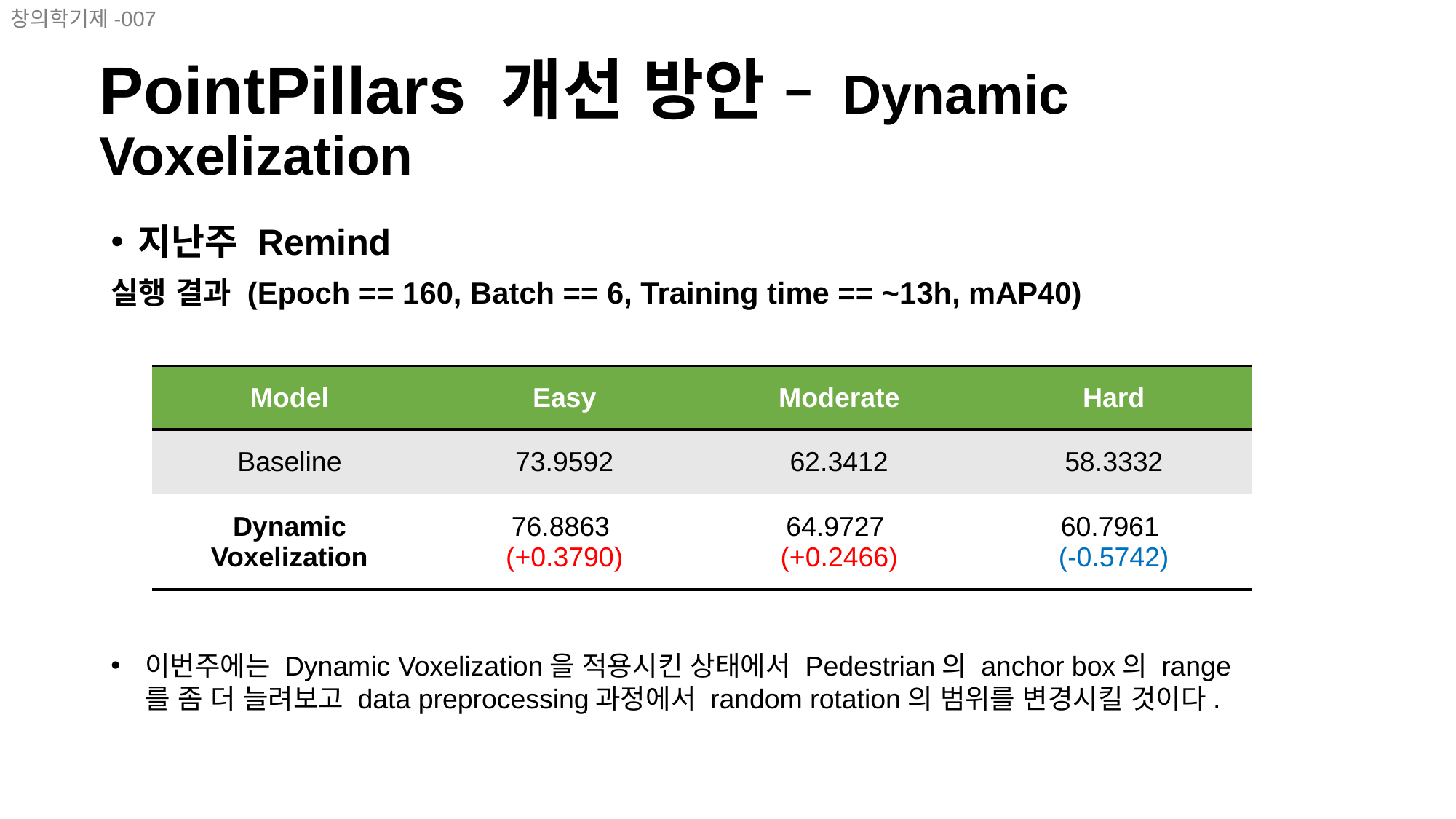

창의학기제-007
# PointPillars 개선 방안 – Dynamic Voxelization
지난주 Remind
실행 결과 (Epoch == 160, Batch == 6, Training time == ~13h, mAP40)

| Model | Easy | Moderate | Hard |
| --- | --- | --- | --- |
| Baseline | 73.9592 | 62.3412 | 58.3332 |
| Dynamic Voxelization | 76.8863 (+0.3790) | 64.9727 (+0.2466) | 60.7961 (-0.5742) |
이번주에는 Dynamic Voxelization을 적용시킨 상태에서 Pedestrian의 anchor box의 range를 좀 더 늘려보고 data preprocessing과정에서 random rotation의 범위를 변경시킬 것이다.